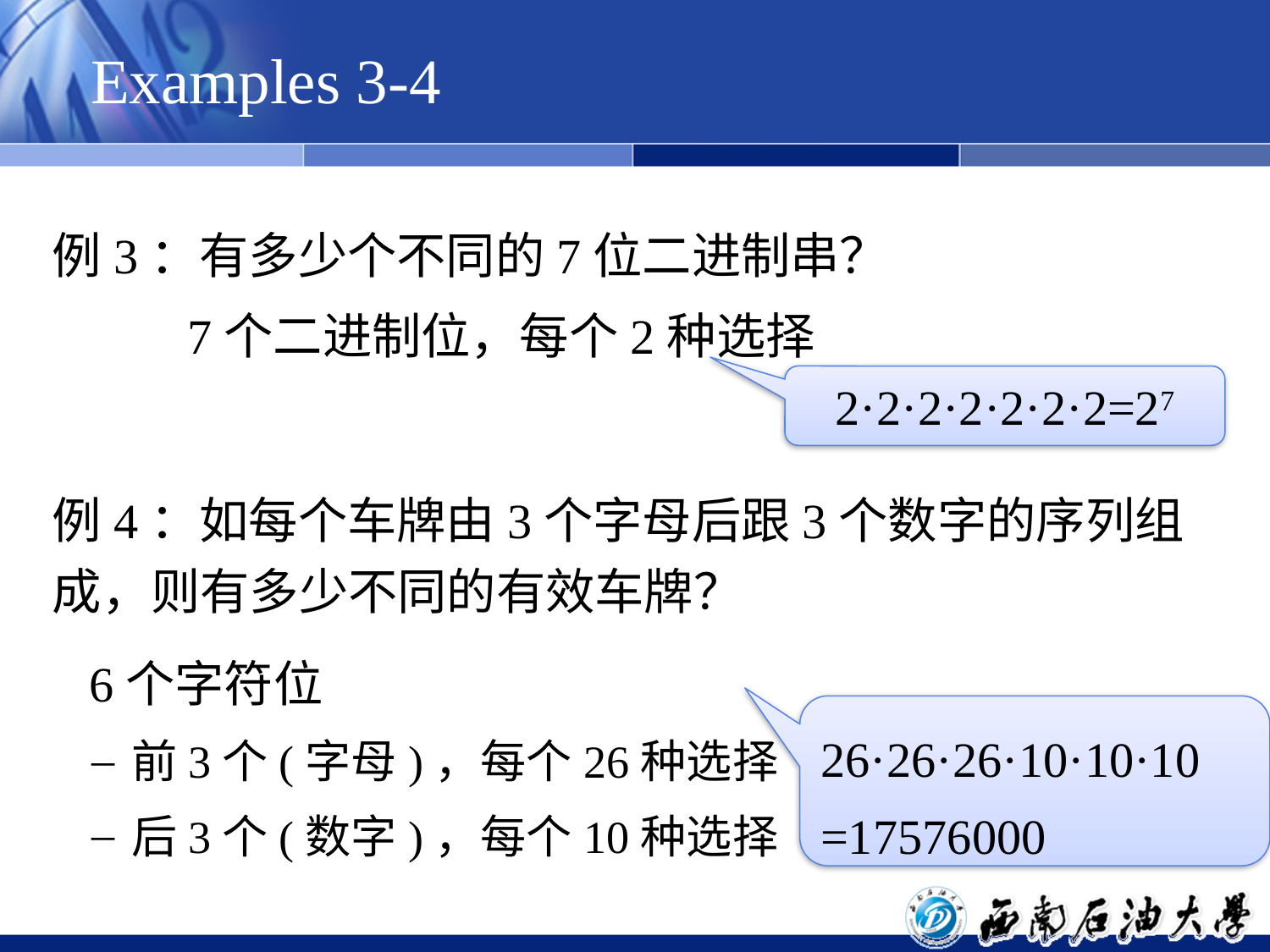

# Examples 3-4
例3：有多少个不同的7位二进制串？
           7个二进制位，每个2种选择

例4：如每个车牌由3个字母后跟3个数字的序列组成，则有多少不同的有效车牌？
   6个字符位
前3个(字母)，每个26种选择
后3个(数字)，每个10种选择
2·2·2·2·2·2·2=27
26·26·26·10·10·10
=17576000